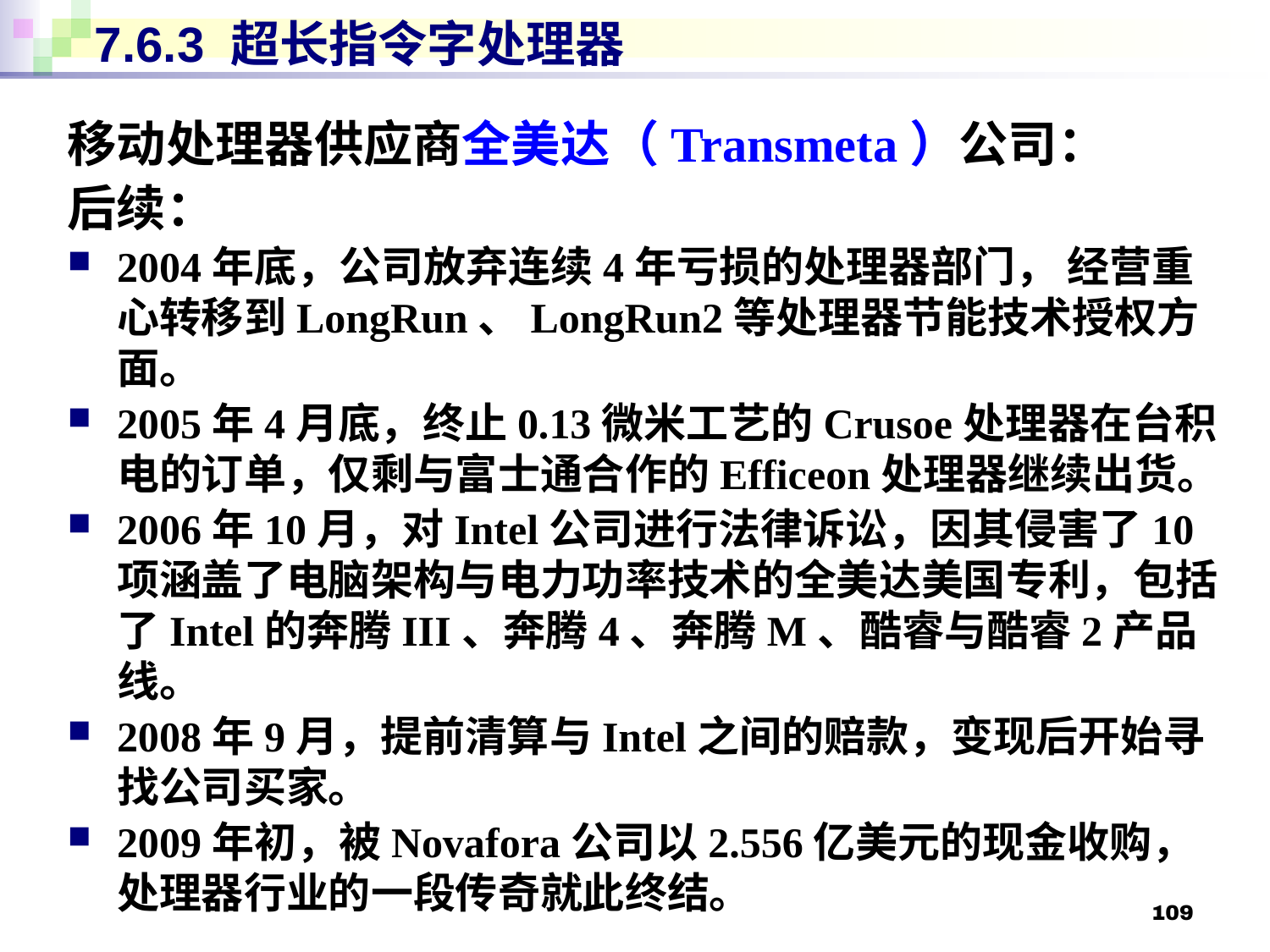

# 7.6.3 超长指令字处理器
移动处理器供应商全美达（Transmeta）公司：
后续：
2004年底，公司放弃连续4年亏损的处理器部门， 经营重心转移到LongRun、LongRun2等处理器节能技术授权方面。
2005年4月底，终止0.13微米工艺的Crusoe处理器在台积电的订单，仅剩与富士通合作的Efficeon处理器继续出货。
2006年10月，对Intel公司进行法律诉讼，因其侵害了10项涵盖了电脑架构与电力功率技术的全美达美国专利，包括了Intel的奔腾III、奔腾4、奔腾M、酷睿与酷睿2产品线。
2008年9月，提前清算与Intel之间的赔款，变现后开始寻找公司买家。
2009年初，被Novafora公司以2.556亿美元的现金收购，处理器行业的一段传奇就此终结。
109